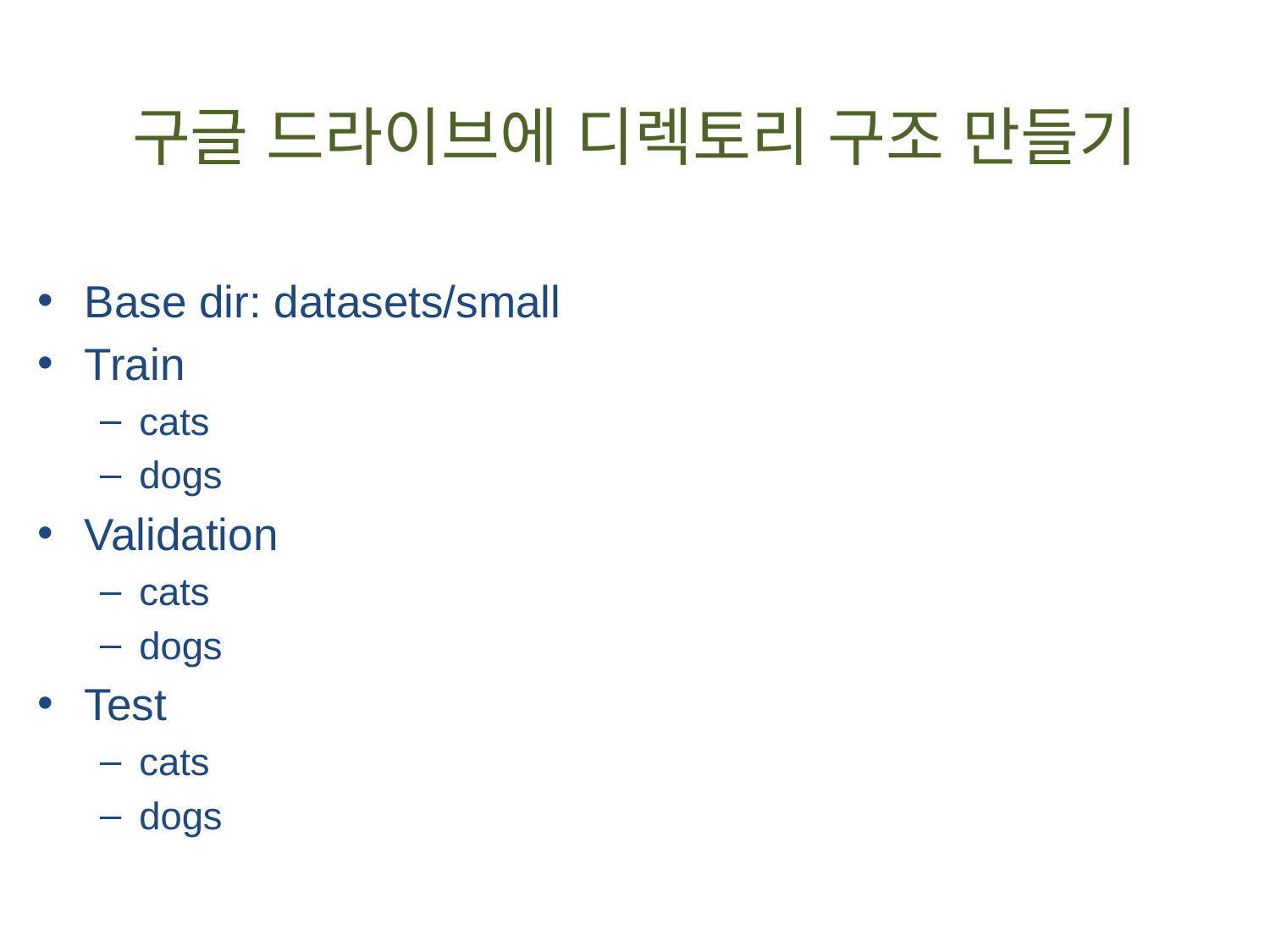

# 구글 드라이브에 디렉토리 구조 만들기
Base dir: datasets/small
Train
cats
dogs
Validation
cats
dogs
Test
cats
dogs